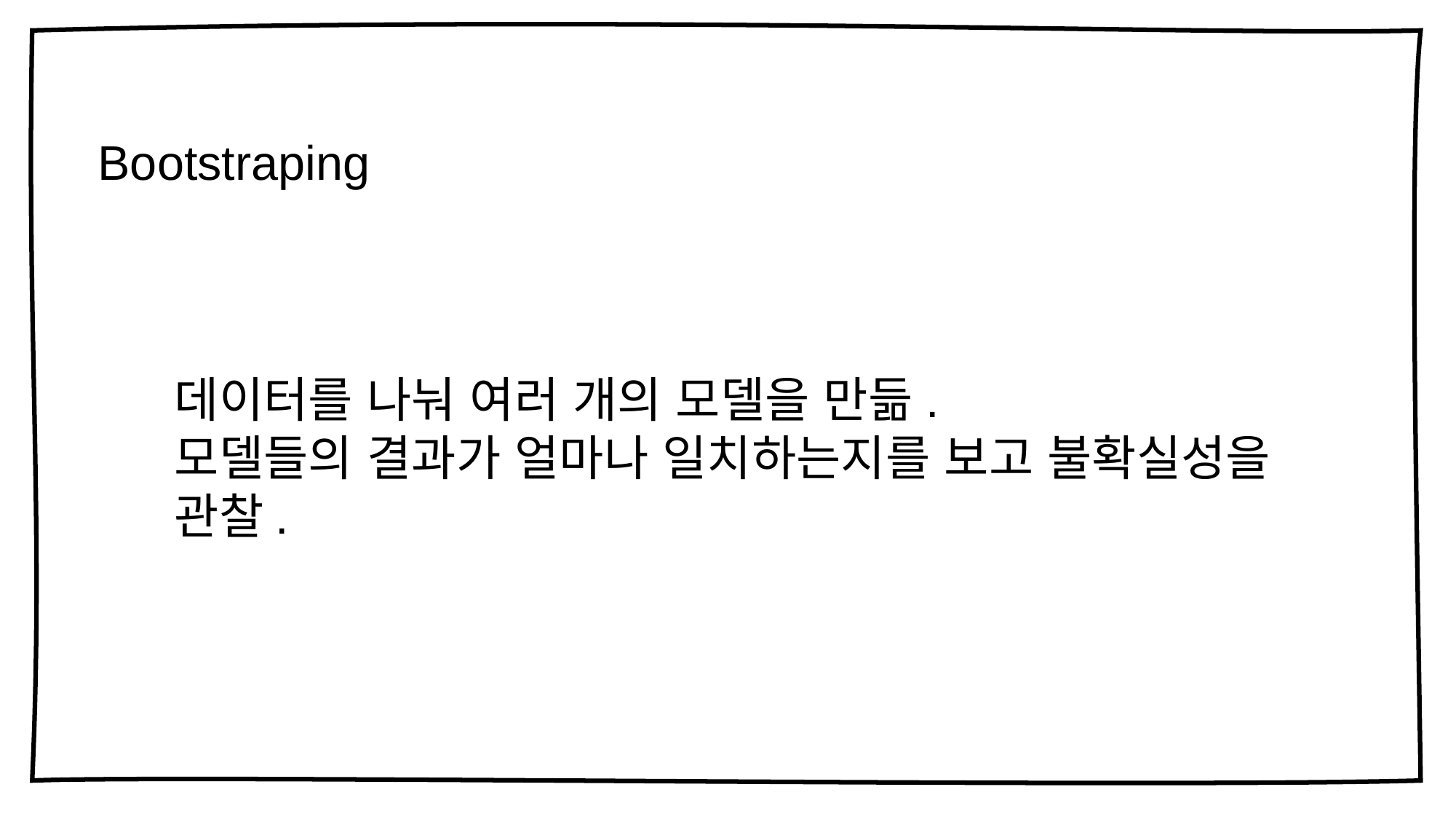

Bootstraping
데이터를 나눠 여러 개의 모델을 만듦.
모델들의 결과가 얼마나 일치하는지를 보고 불확실성을 관찰.